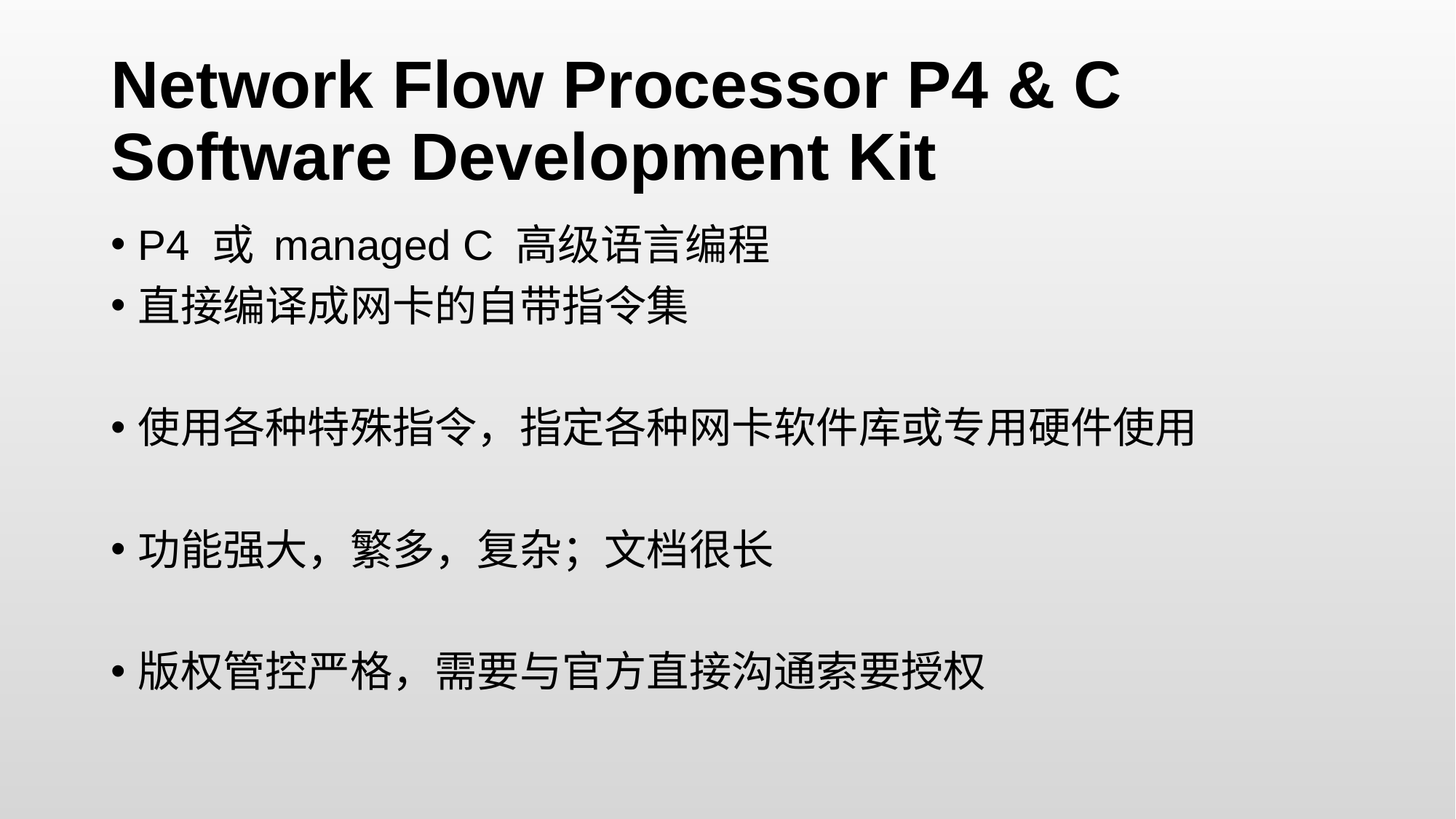

# Network Flow Processor P4 & C Software Development Kit
P4 或 managed C 高级语言编程
直接编译成网卡的自带指令集

使用各种特殊指令，指定各种网卡软件库或专用硬件使用

功能强大，繁多，复杂；文档很长

版权管控严格，需要与官方直接沟通索要授权